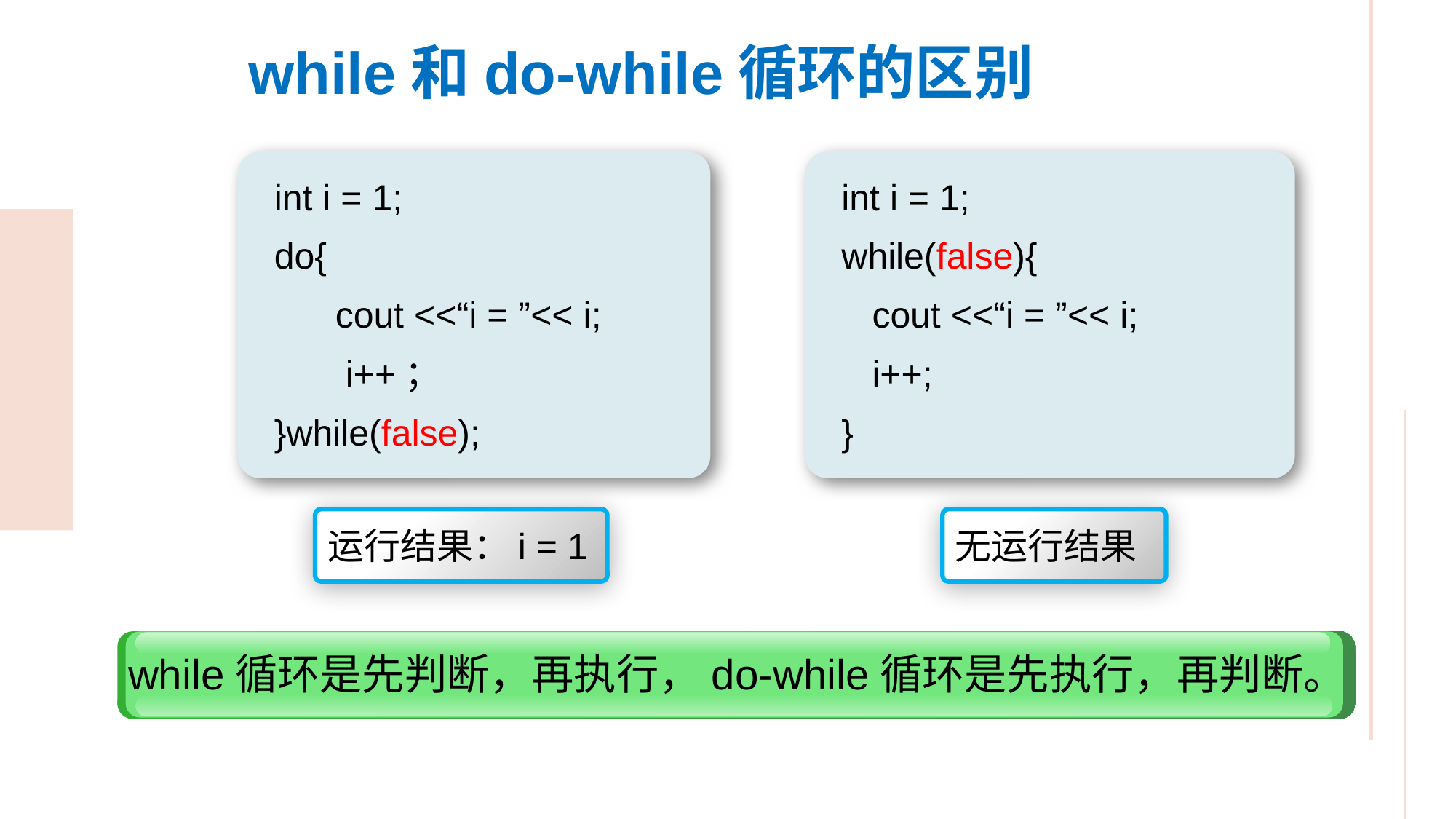

while和do-while循环的区别

int i = 1;
do{
      cout <<“i = ”<< i;
       i++；
}while(false);
int i = 1;
while(false){
   cout <<“i = ”<< i;
   i++;
}
运行结果：i = 1
无运行结果

while循环是先判断，再执行，do-while循环是先执行，再判断。